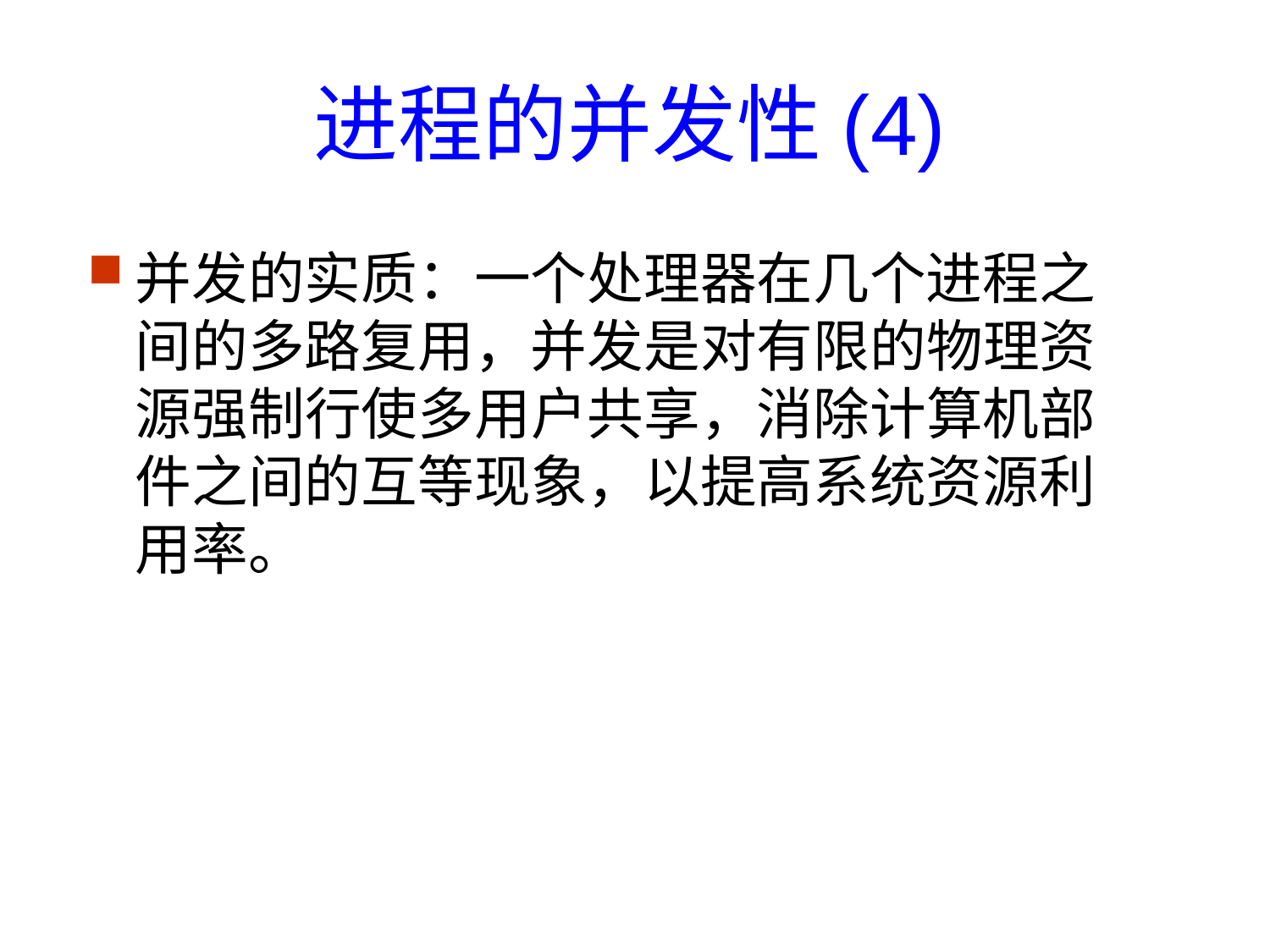

进程的并发性(4)
并发的实质：一个处理器在几个进程之间的多路复用，并发是对有限的物理资源强制行使多用户共享，消除计算机部件之间的互等现象，以提高系统资源利用率。